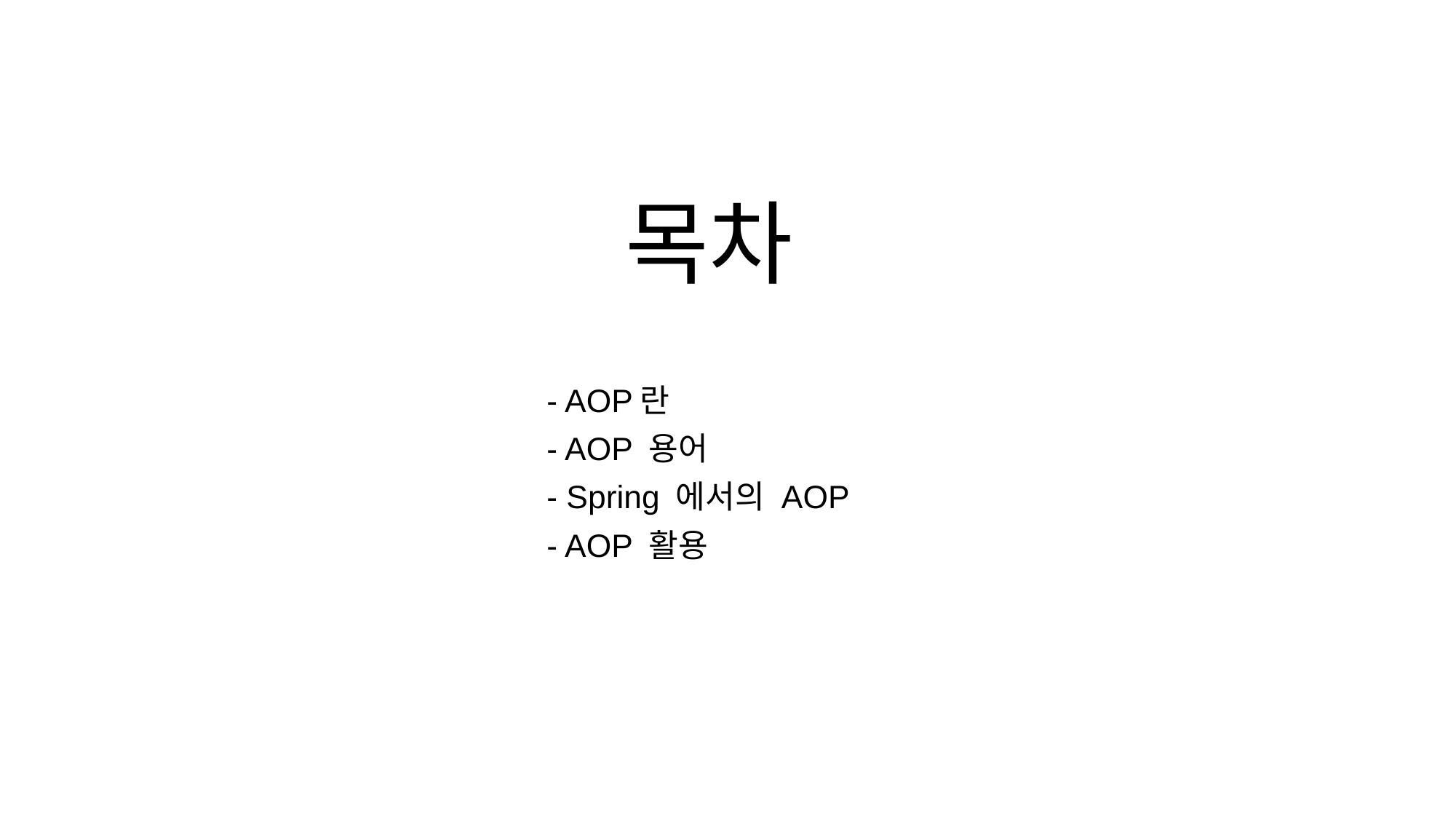

# 목차
- AOP란
- AOP 용어
- Spring 에서의 AOP
- AOP 활용